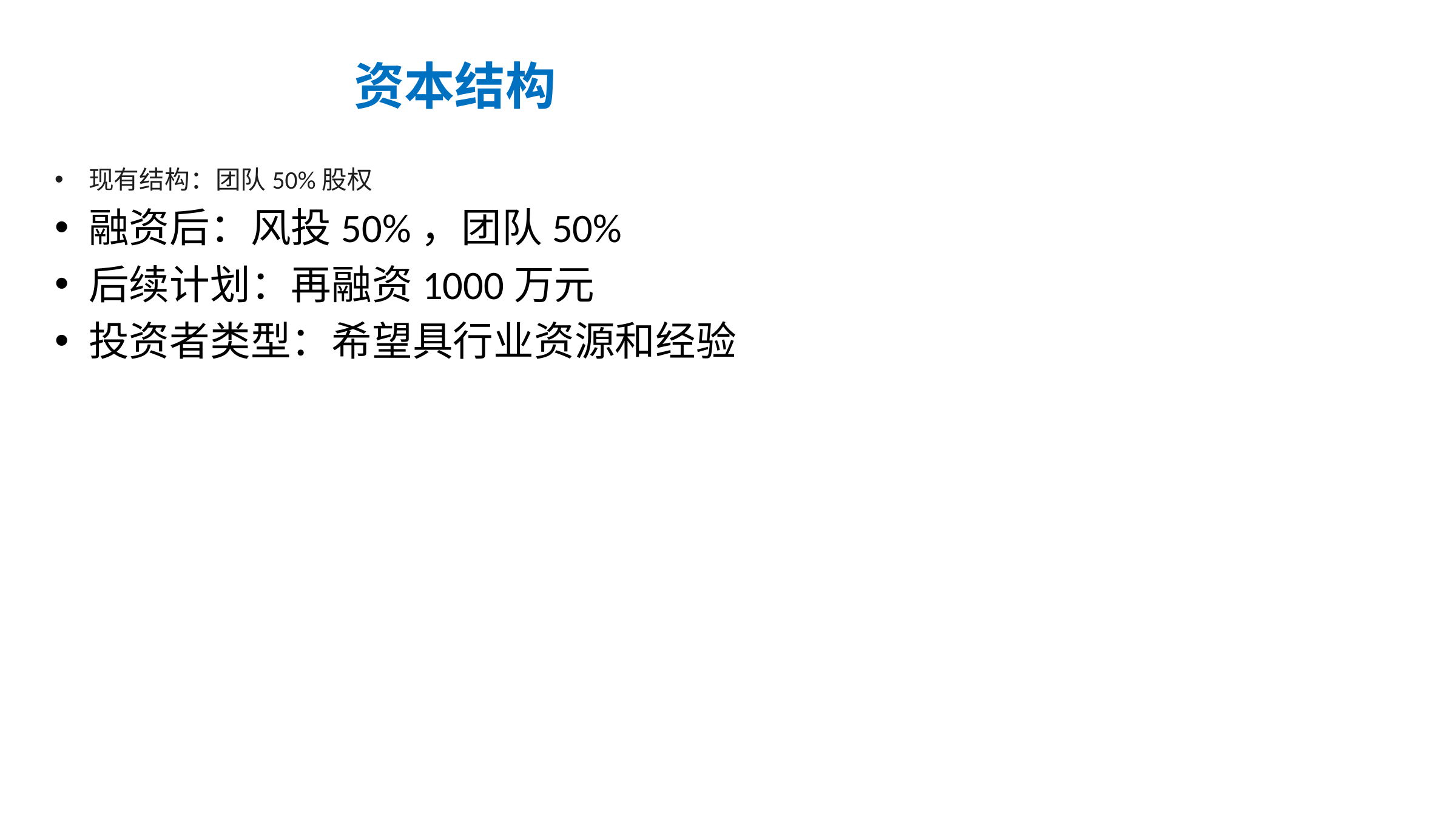

# 资本结构
现有结构：团队50%股权
融资后：风投50%，团队50%
后续计划：再融资1000万元
投资者类型：希望具行业资源和经验